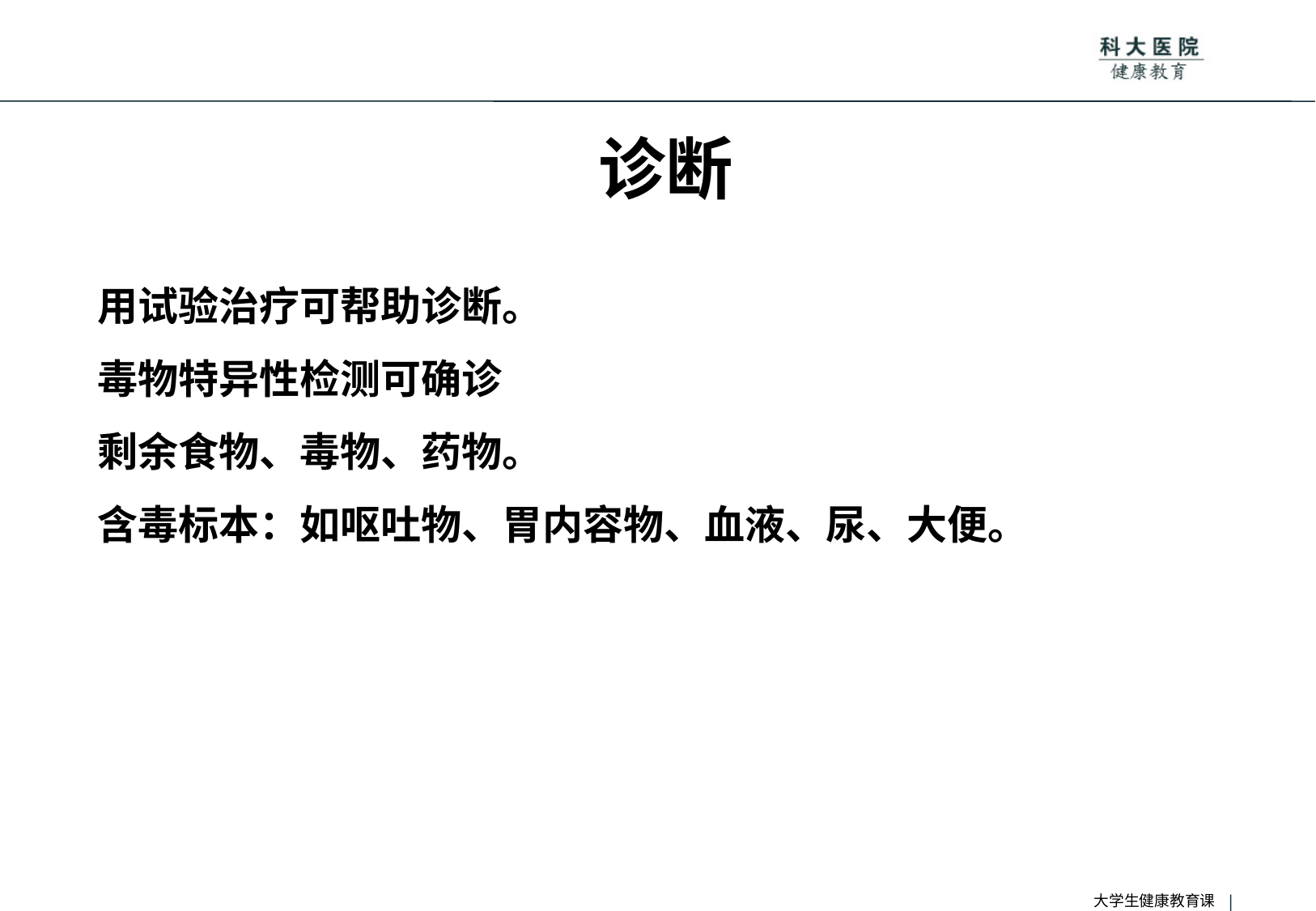

# 诊断
用试验治疗可帮助诊断。
毒物特异性检测可确诊
剩余食物、毒物、药物。
含毒标本：如呕吐物、胃内容物、血液、尿、大便。

大学生健康教育课
24